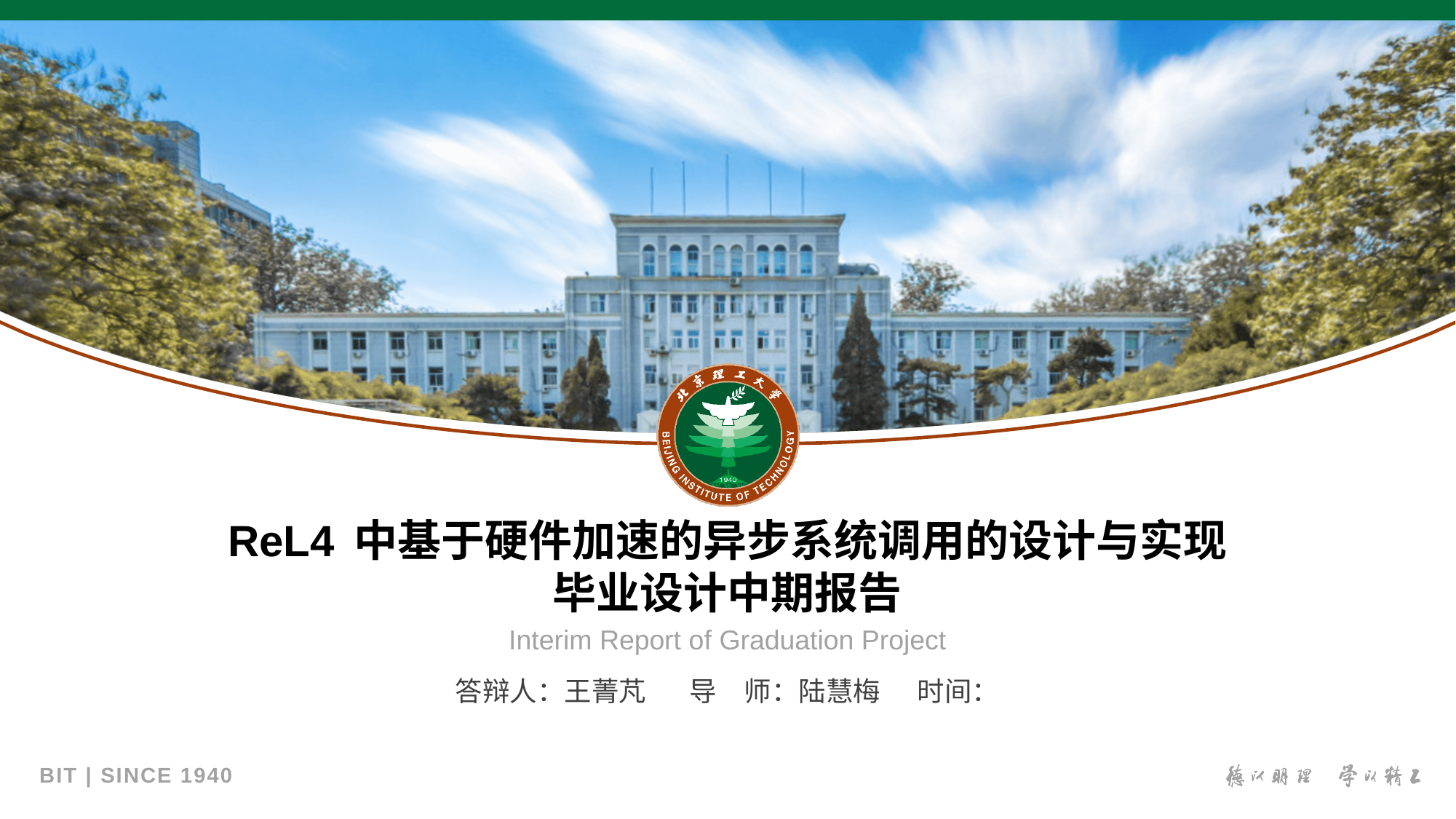

ReL4 中基于硬件加速的异步系统调用的设计与实现
毕业设计中期报告
Interim Report of Graduation Project
答辩人：王菁芃       导　师：陆慧梅      时间：